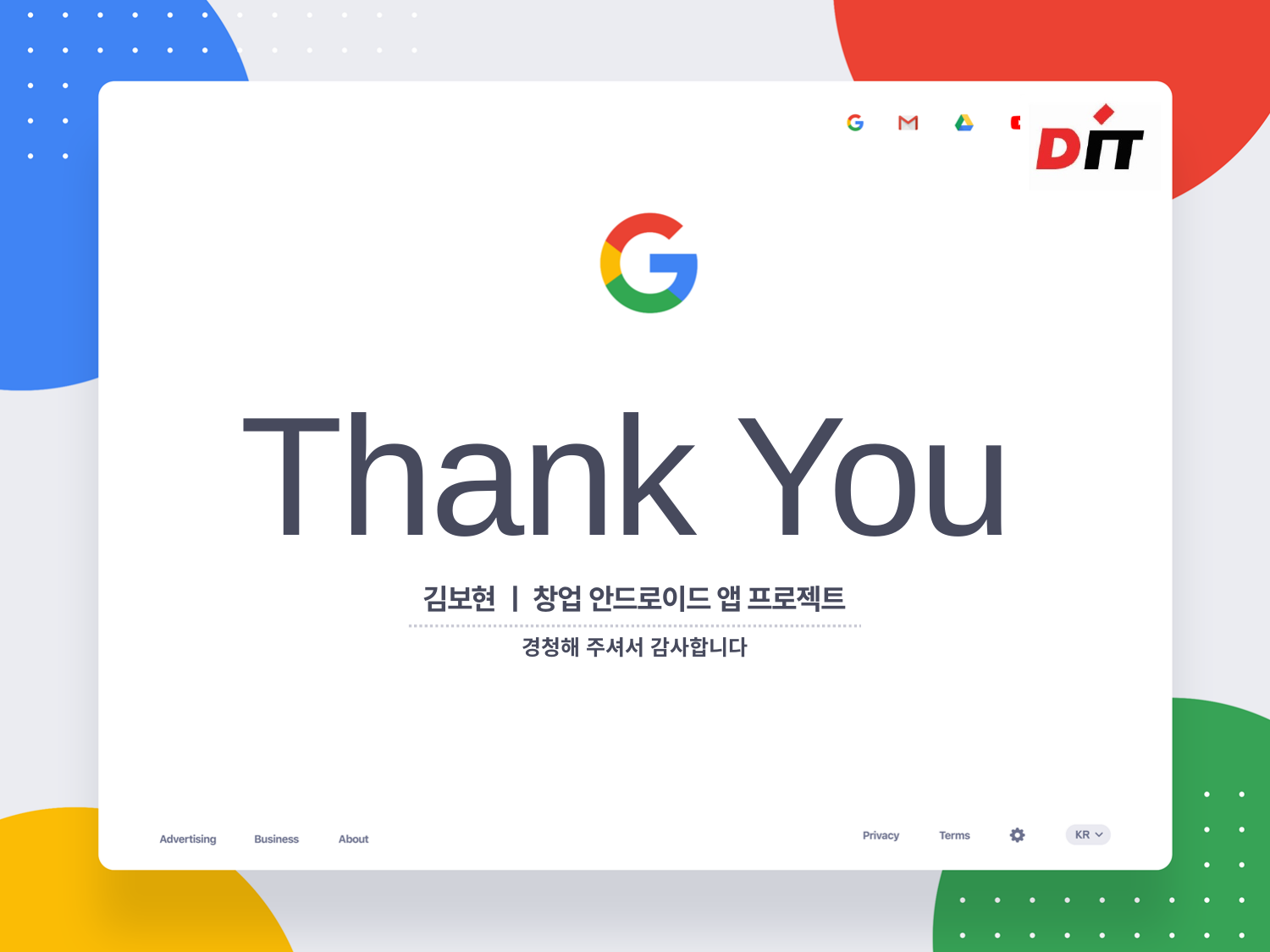

Thank You

김보현 ㅣ 창업 안드로이드 앱 프로젝트
경청해 주셔서 감사합니다